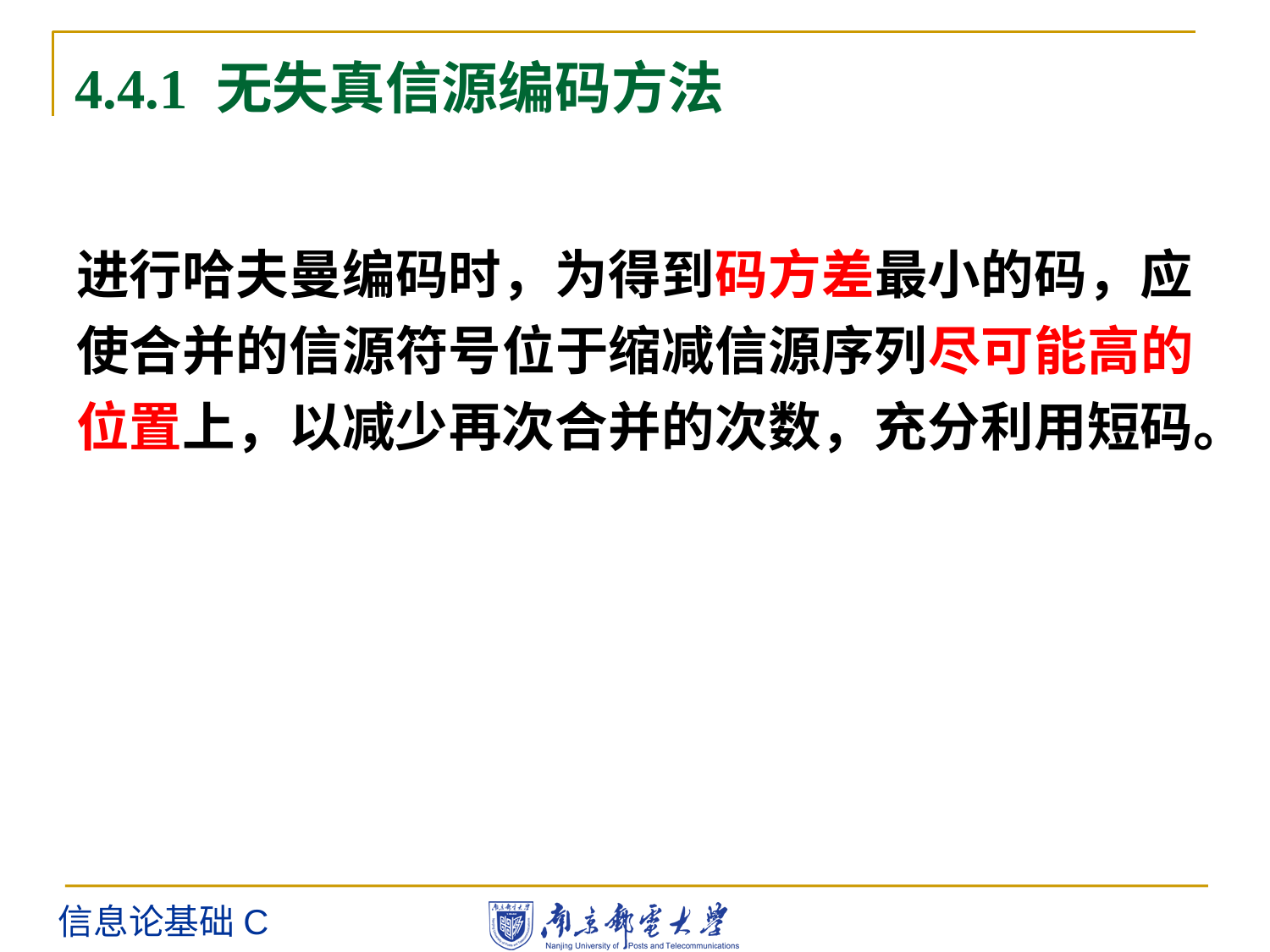

4.4.1 无失真信源编码方法
进行哈夫曼编码时，为得到码方差最小的码，应使合并的信源符号位于缩减信源序列尽可能高的位置上，以减少再次合并的次数，充分利用短码。
65